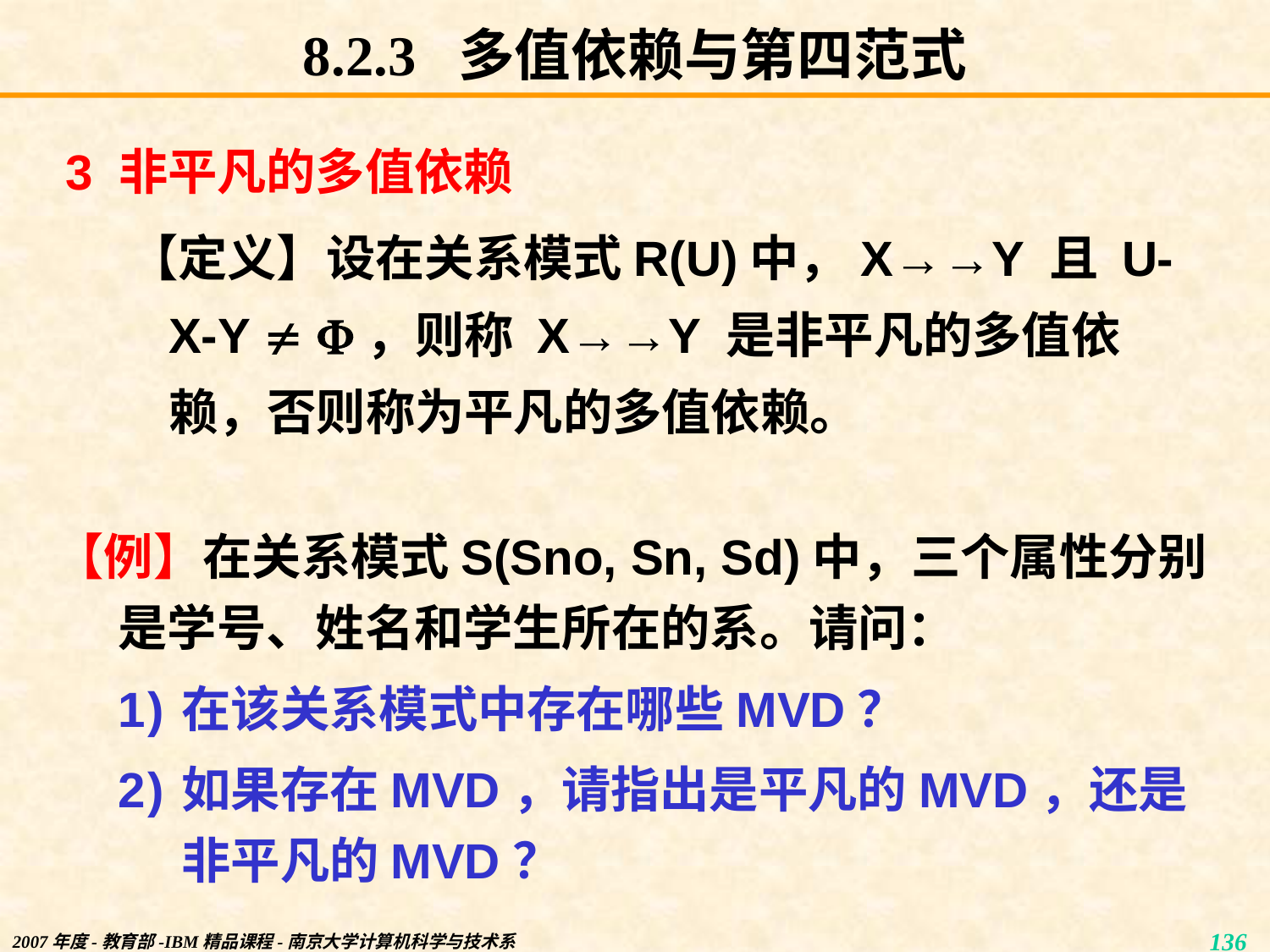

# 8.2.3  多值依赖与第四范式
3 非平凡的多值依赖
【定义】设在关系模式R(U)中，X→→Y 且 U-X-Y ≠ Φ，则称 X→→Y 是非平凡的多值依赖，否则称为平凡的多值依赖。
【例】在关系模式S(Sno, Sn, Sd)中，三个属性分别是学号、姓名和学生所在的系。请问：
在该关系模式中存在哪些MVD？
如果存在MVD，请指出是平凡的MVD，还是非平凡的MVD？
136
2007年度-教育部-IBM精品课程-南京大学计算机科学与技术系